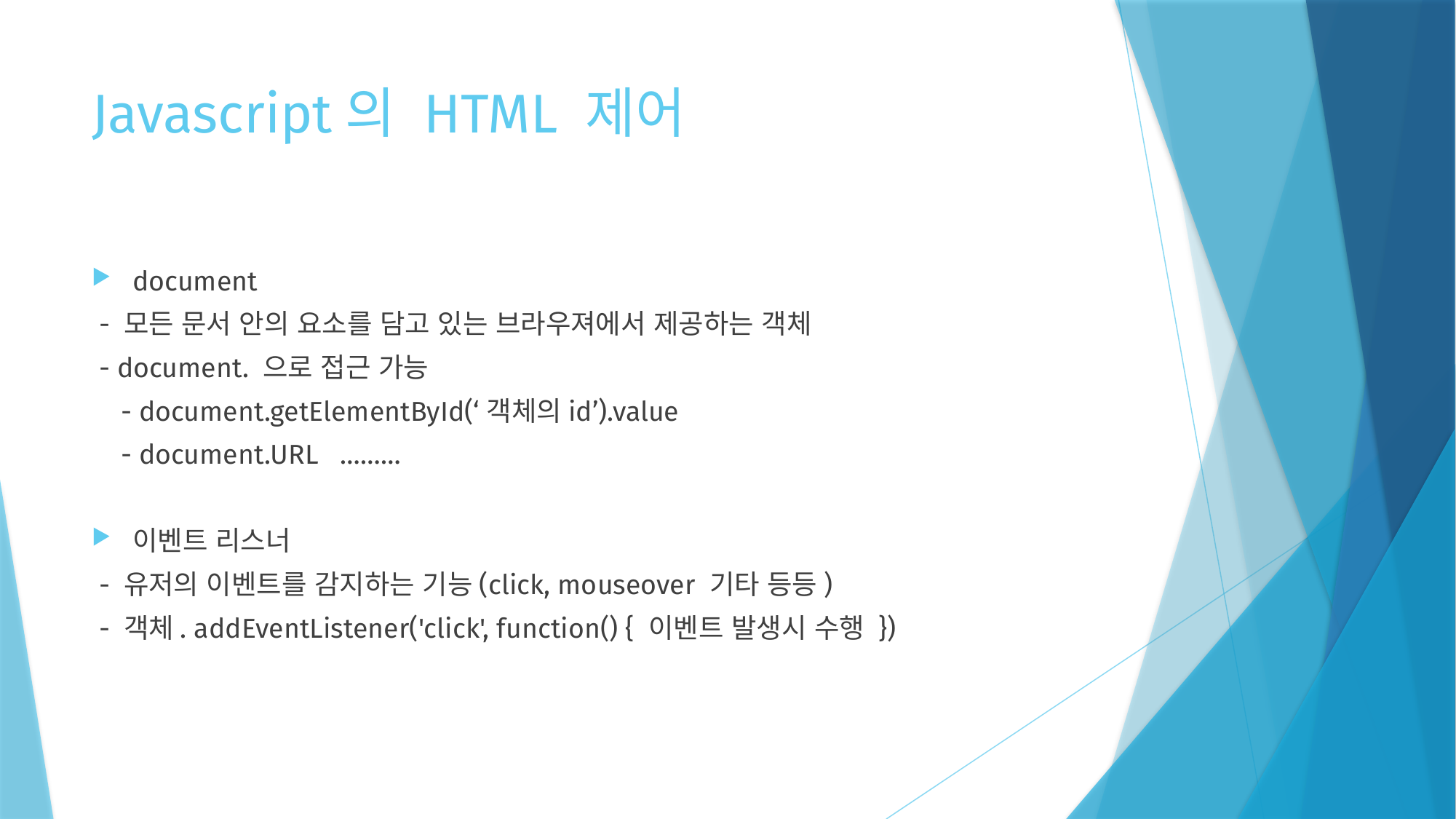

# Javascript의 HTML 제어
document
 - 모든 문서 안의 요소를 담고 있는 브라우져에서 제공하는 객체
 - document. 으로 접근 가능
    - document.getElementById(‘객체의id’).value
    - document.URL   ………

이벤트 리스너
 - 유저의 이벤트를 감지하는 기능(click, mouseover 기타 등등)
 - 객체. addEventListener('click', function() { 이벤트 발생시 수행 })